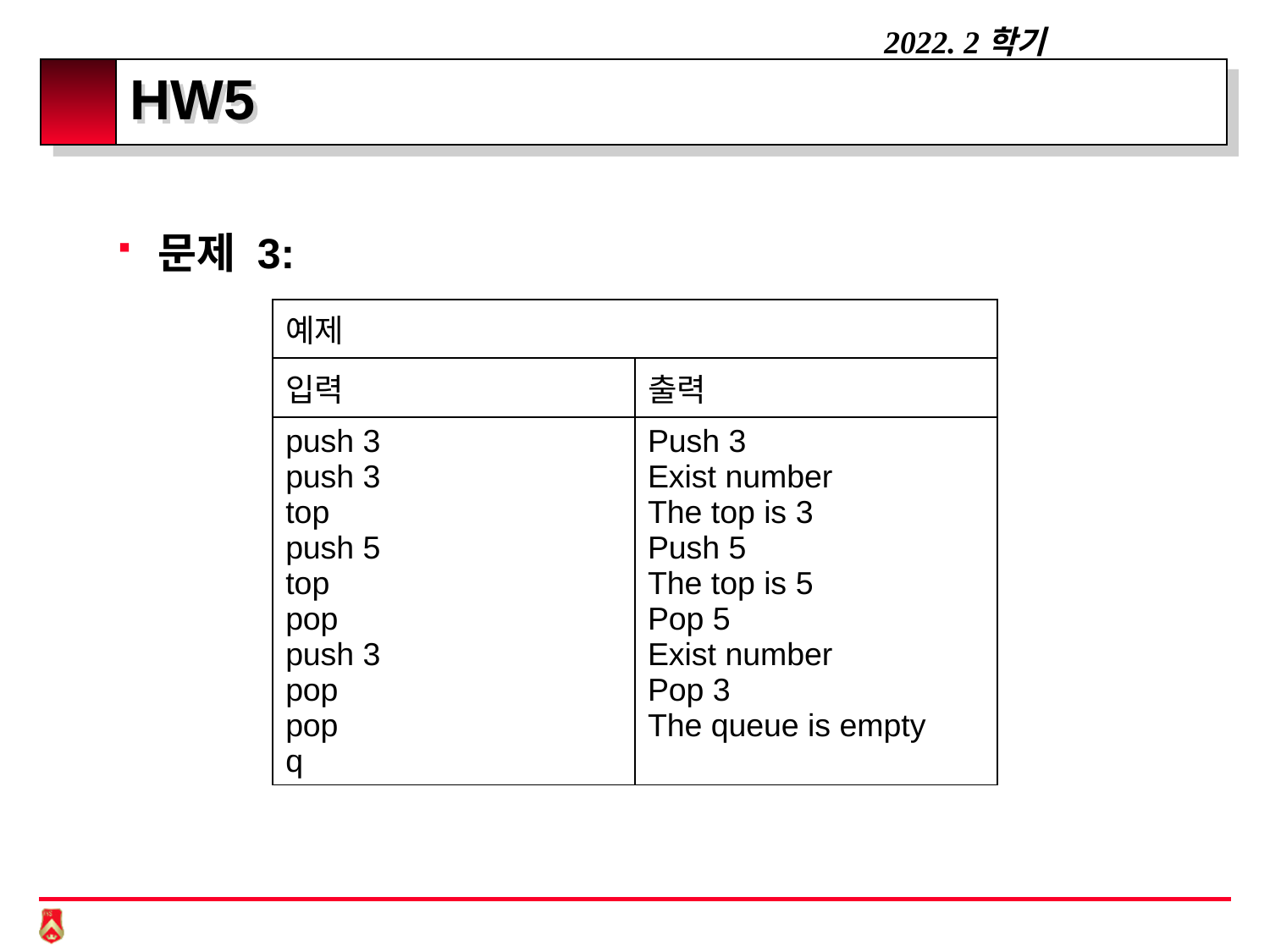

# HW5

문제 3:

| 예제 |  |
| --- | --- |
| 입력 | 출력 |
| push 3 push 3 top push 5 top pop push 3 pop pop q | Push 3 Exist number The top is 3 Push 5 The top is 5 Pop 5 Exist number Pop 3 The queue is empty |